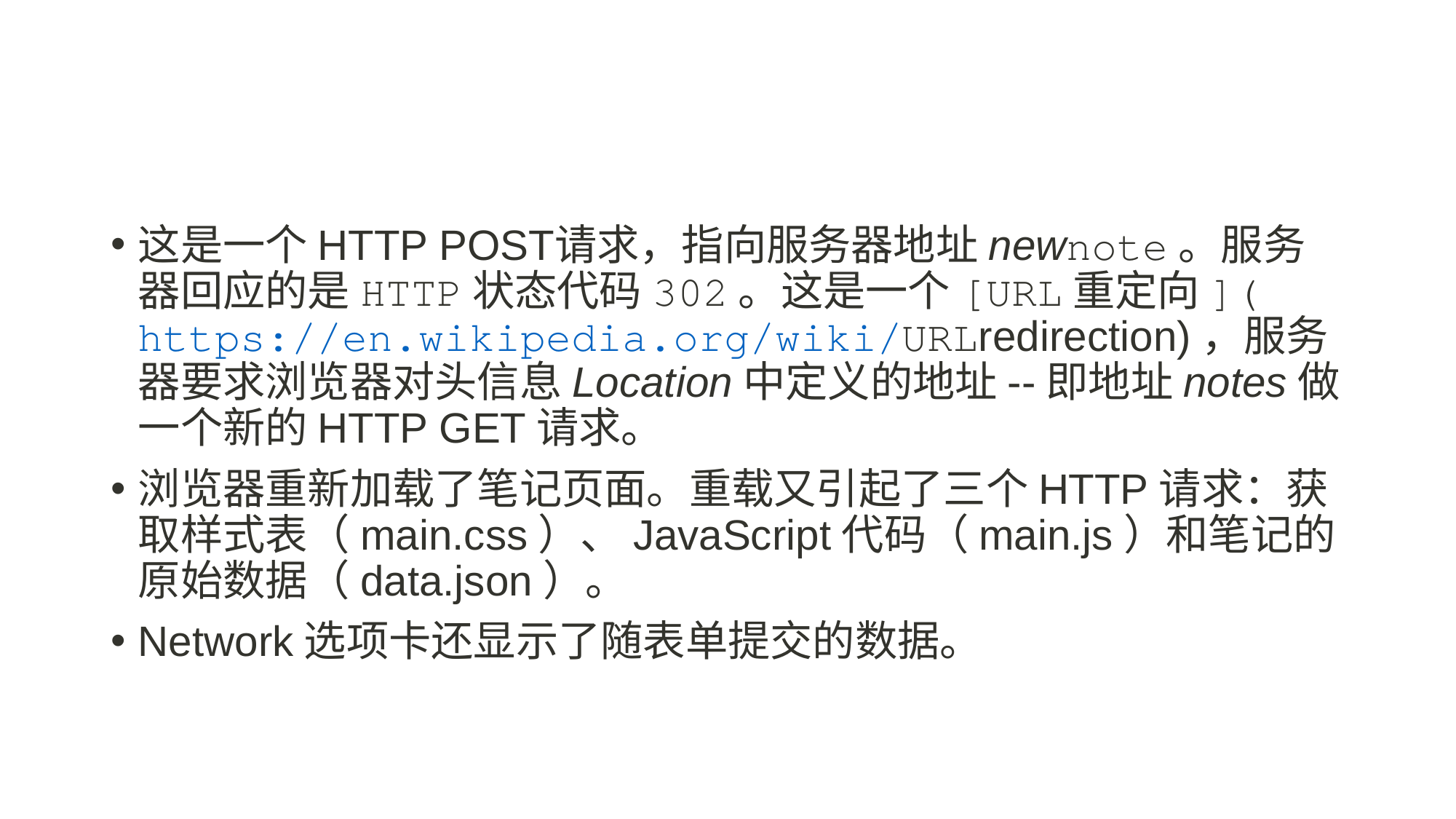

#
这是一个HTTP POST请求，指向服务器地址newnote。服务器回应的是HTTP状态代码302。这是一个[URL重定向](https://en.wikipedia.org/wiki/URLredirection)，服务器要求浏览器对头信息Location中定义的地址--即地址notes做一个新的HTTP GET请求。
浏览器重新加载了笔记页面。重载又引起了三个HTTP请求：获取样式表（main.css）、JavaScript代码（main.js）和笔记的原始数据（data.json）。
Network选项卡还显示了随表单提交的数据。